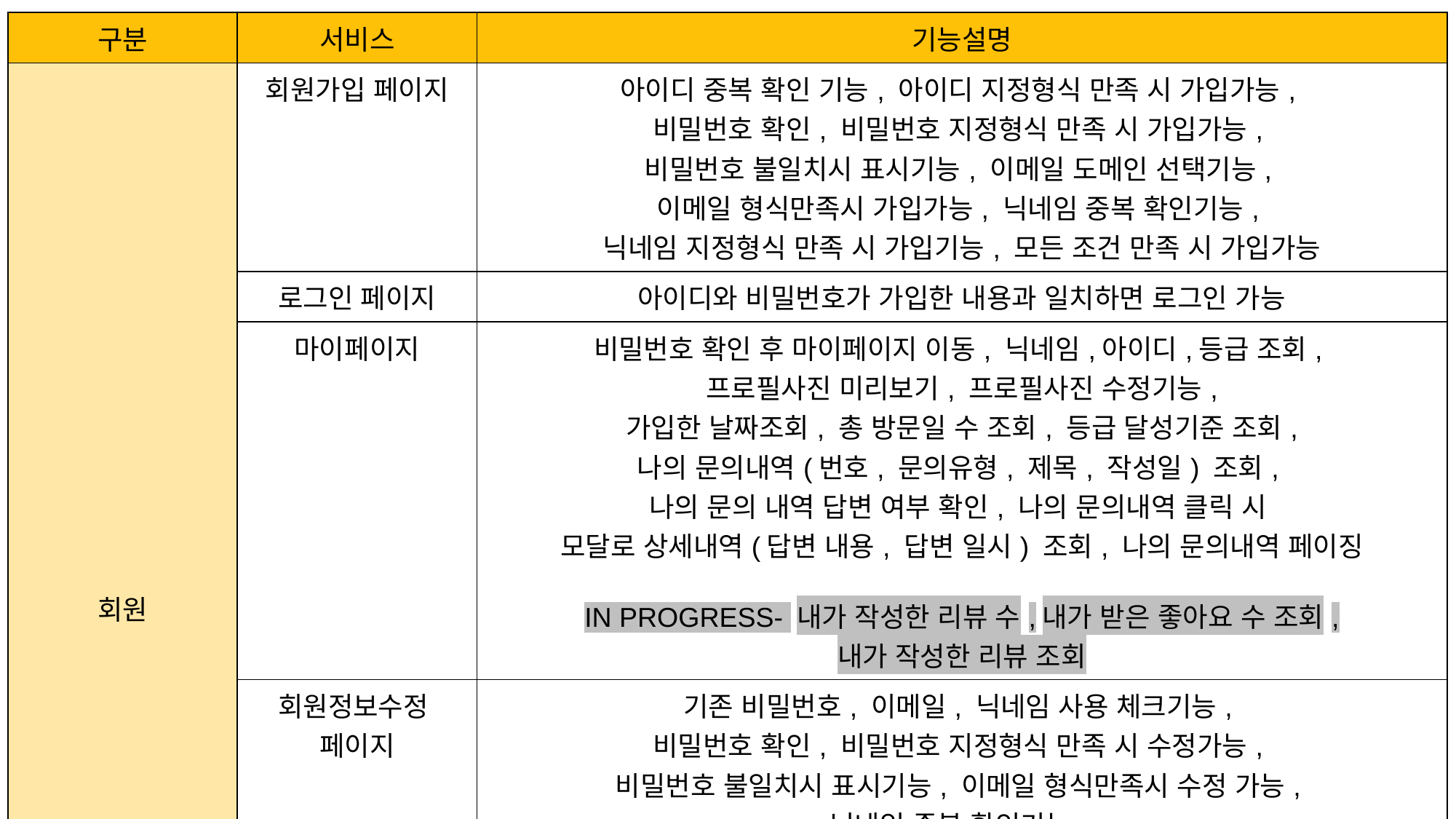

| 구분 | 서비스 | 기능설명 |
| --- | --- | --- |
| 회원 | 회원가입 페이지 | 아이디 중복 확인 기능, 아이디 지정형식 만족 시 가입가능, 비밀번호 확인, 비밀번호 지정형식 만족 시 가입가능, 비밀번호 불일치시 표시기능, 이메일 도메인 선택기능, 이메일 형식만족시 가입가능, 닉네임 중복 확인기능, 닉네임 지정형식 만족 시 가입기능, 모든 조건 만족 시 가입가능 |
|  | 로그인 페이지 | 아이디와 비밀번호가 가입한 내용과 일치하면 로그인 가능 |
|  | 마이페이지 | 비밀번호 확인 후 마이페이지 이동, 닉네임,아이디,등급 조회, 프로필사진 미리보기, 프로필사진 수정기능, 가입한 날짜조회, 총 방문일 수 조회, 등급 달성기준 조회, 나의 문의내역(번호, 문의유형, 제목, 작성일) 조회, 나의 문의 내역 답변 여부 확인, 나의 문의내역 클릭 시 모달로 상세내역(답변 내용, 답변 일시) 조회, 나의 문의내역 페이징 IN PROGRESS- 내가 작성한 리뷰 수,내가 받은 좋아요 수 조회, 내가 작성한 리뷰 조회 |
|  | 회원정보수정 페이지 | 기존 비밀번호, 이메일, 닉네임 사용 체크기능, 비밀번호 확인, 비밀번호 지정형식 만족 시 수정가능, 비밀번호 불일치시 표시기능, 이메일 형식만족시 수정 가능, 닉네임 중복 확인기능, 닉네임 지정형식 만족 시 수정 기능, 모든 조건 만족 시 수정 가능 |
|  | 고객문의 페이지 | 자주하는 질문과 답변 조회, 고객문의 작성페이지 이동기능, 고객문의 최근 등록순 조회(번호,문의유형,제목,작성자,작성일, 조회수,페이징), 고객문의 클릭 시 내용 조회, 조회수 증가 기능, 문의 내역 답변 여부 확인 기능, 문의 글 작성기능, 고객 문의 글 작성시 문의유형 선택, 작성 중인 글 지우기, 목록으로 되돌아가기 기능, 본인 아이디로 작성한 문의 제목과 내용 수정, 삭제기능, 검색기능(전체(내용), 문의유형,제목,닉네임, 별로 검색가능), 검색 결과 없을 시 대체 문구 표시 기능 |
|  | 신고 | IN PROGRESS- 신고 유형 선택, 신고 양식 등록, 나의 신고내역 조회 |
|  | 리뷰페이지 | IN PROGRESS- 리뷰 상품 유형 선택기능, 별점 부여기능, 조회수 증가기능, 댓글기능,사진첨부,썸네일 확인, 리뷰 등록, 수정, 삭제기능, 좋아요 기능, 검색기능(상품이름,카테고리,게시자, 제목, 내용 별로 검색가능), 좋아요와 댓글,조회수 많고 적은 순으로 조회기능, 리뷰와 댓글 신고 기능 |
|  | 자유게시판 | IN PROGRESS- 게시판 유형 선택기능,댓글기능,사진첨부,썸네일 확인, 좋아요 기능, 검색기능(게시판 유형,게시자, 제목, 내용 별로 검색가능), 좋아요와 댓글,조회수 많고 적은 순으로 조회기능, 리뷰와 댓글 신고 기능 |
| 관리자 | 신고관리 | IN PROGRESS- 회원으로 부터 신고받은 게시물 조회 기능, 제재내용 선택기능, 신고 내용 답변기능, 신고받은 회원에게 알람기능 |
|  | 회원,방문자관리 | IN PROGRESS- 방문자 수 조회기능(일, 월, 년 별로), 전체 회원 조회 기능, 회원 검색기능, 회원 등급별 분류기능 |